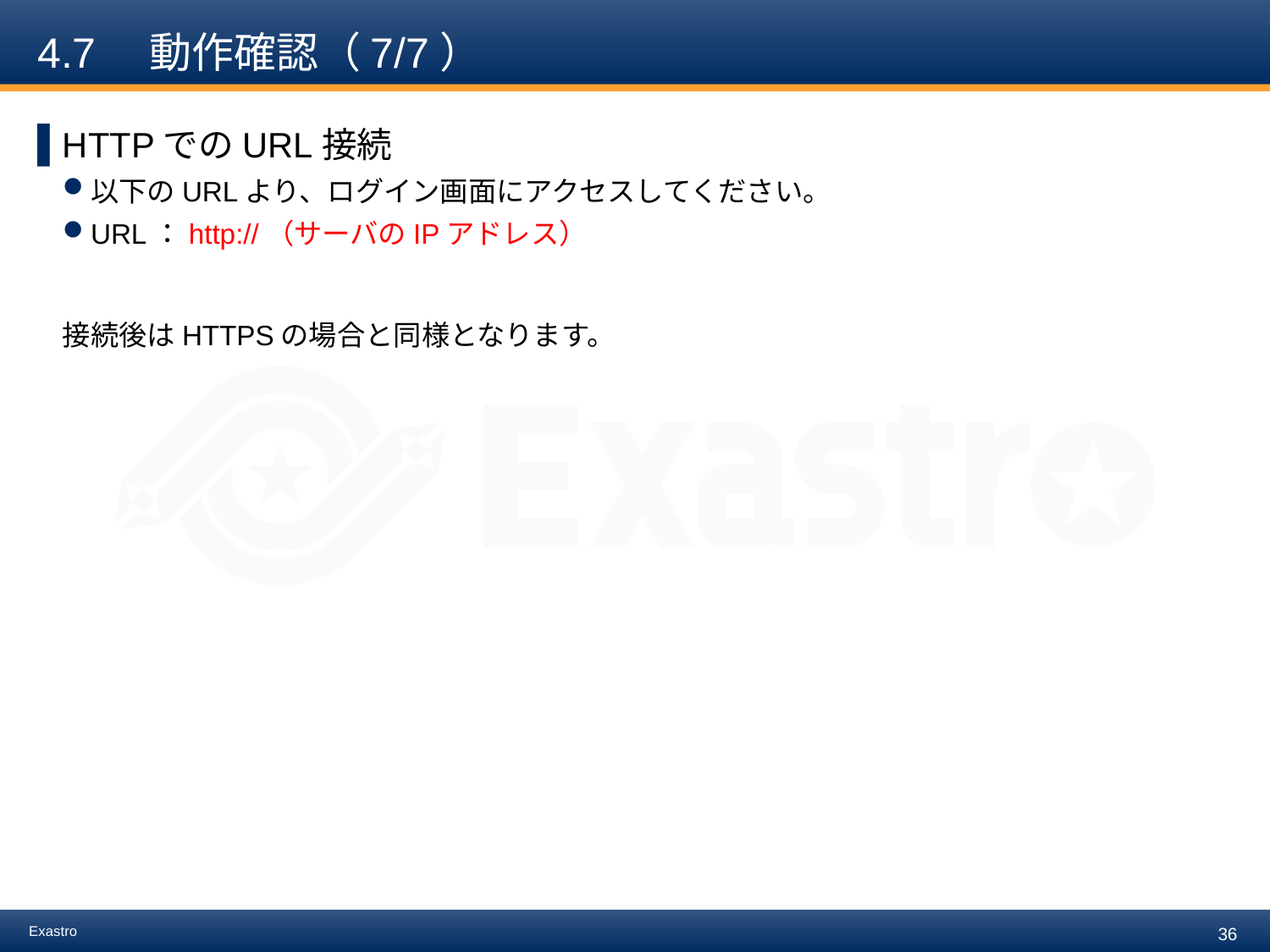

# 4.7　動作確認（7/7）
HTTPでのURL接続
以下のURLより、ログイン画面にアクセスしてください。
URL：http://（サーバのIPアドレス）

接続後はHTTPSの場合と同様となります。